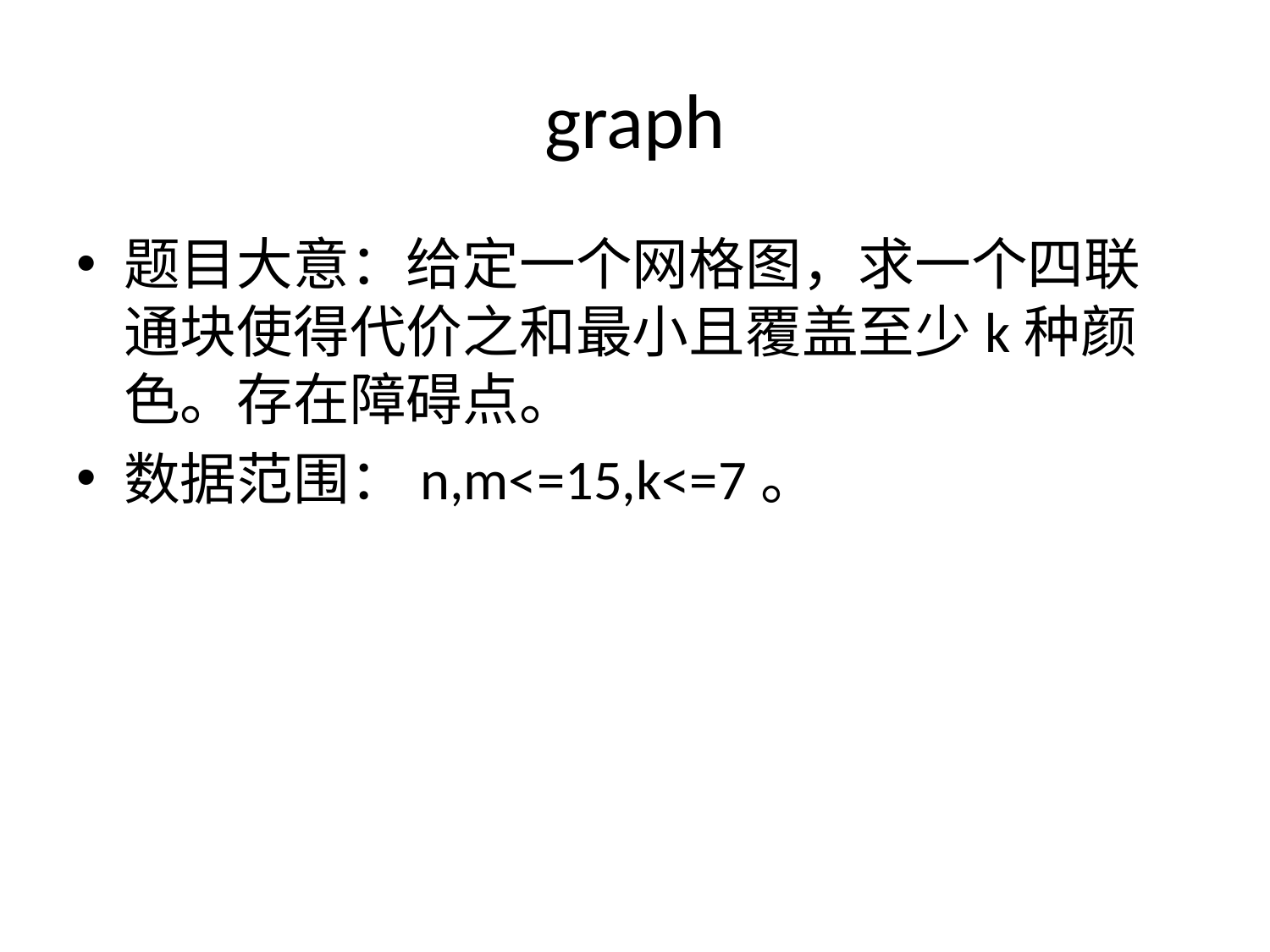

# graph
题目大意：给定一个网格图，求一个四联通块使得代价之和最小且覆盖至少k种颜色。存在障碍点。
数据范围：n,m<=15,k<=7。